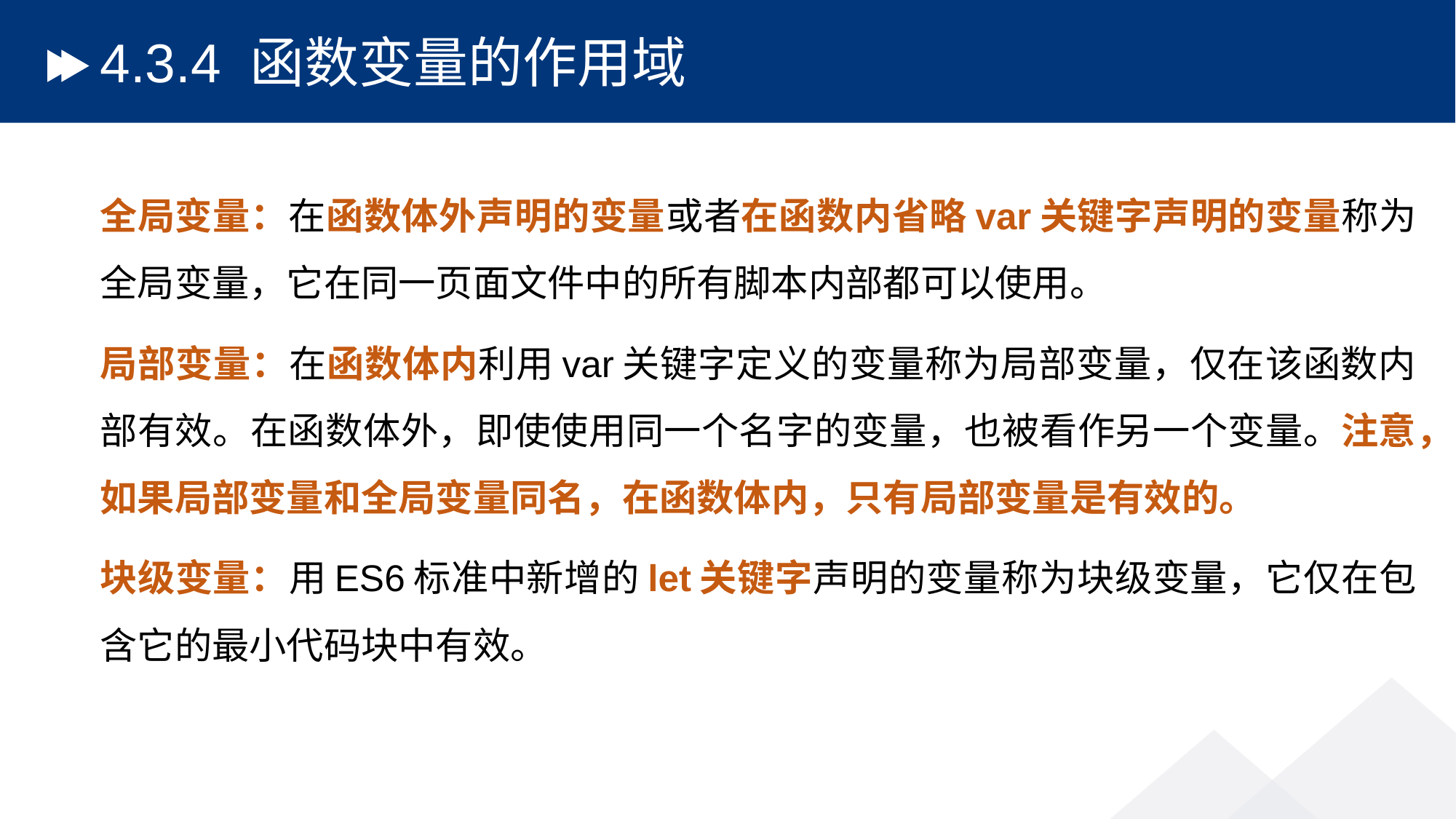

# 4.3.4 函数变量的作用域
全局变量：在函数体外声明的变量或者在函数内省略var关键字声明的变量称为全局变量，它在同一页面文件中的所有脚本内部都可以使用。
局部变量：在函数体内利用var关键字定义的变量称为局部变量，仅在该函数内部有效。在函数体外，即使使用同一个名字的变量，也被看作另一个变量。注意，如果局部变量和全局变量同名，在函数体内，只有局部变量是有效的。
块级变量：用ES6标准中新增的let关键字声明的变量称为块级变量，它仅在包含它的最小代码块中有效。